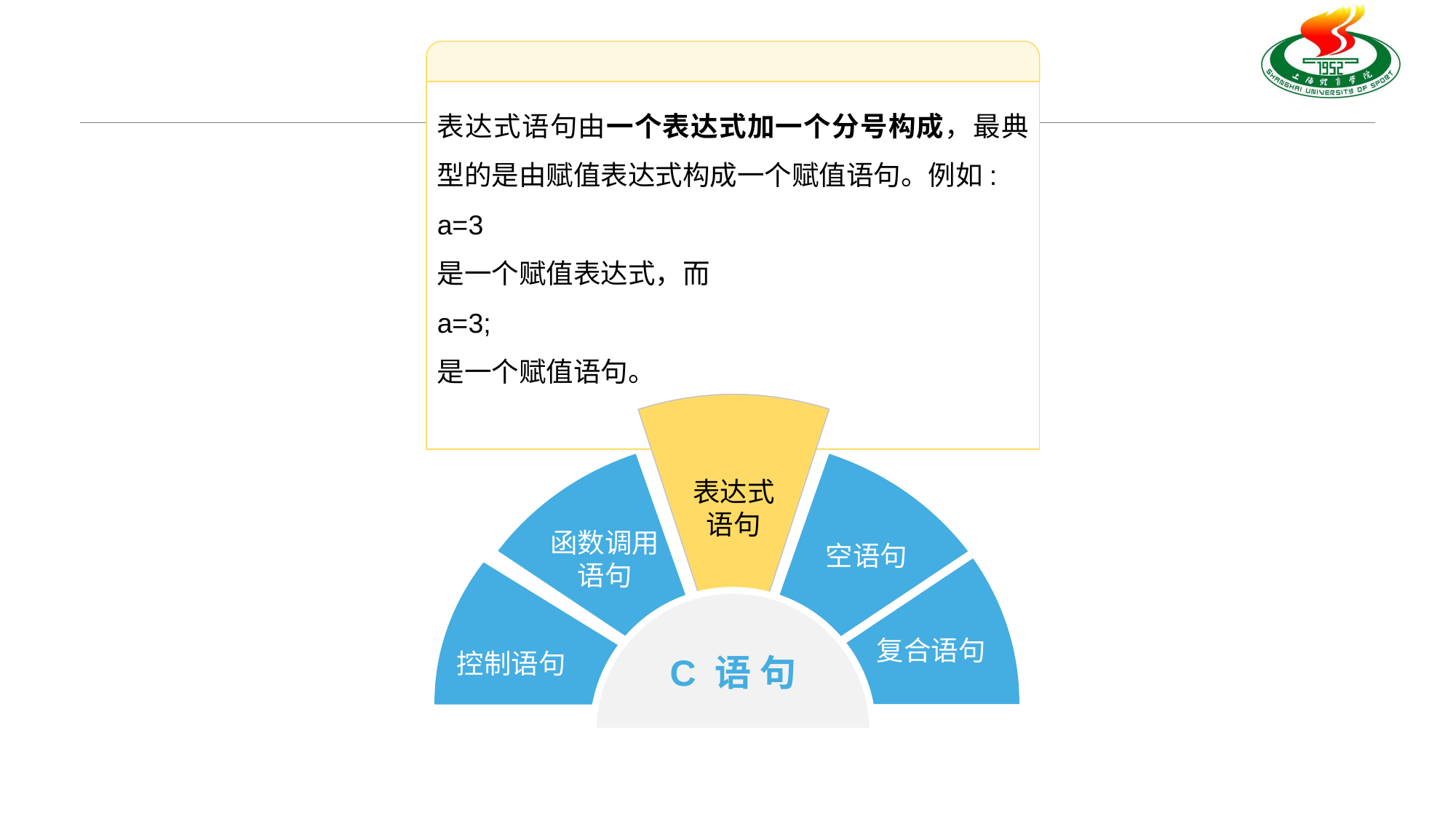

表达式语句由一个表达式加一个分号构成，最典型的是由赋值表达式构成一个赋值语句。例如:
a=3
是一个赋值表达式，而
a=3;
是一个赋值语句。
表达式
语句
函数调用
语句
空语句
复合语句
控制语句
C 语 句